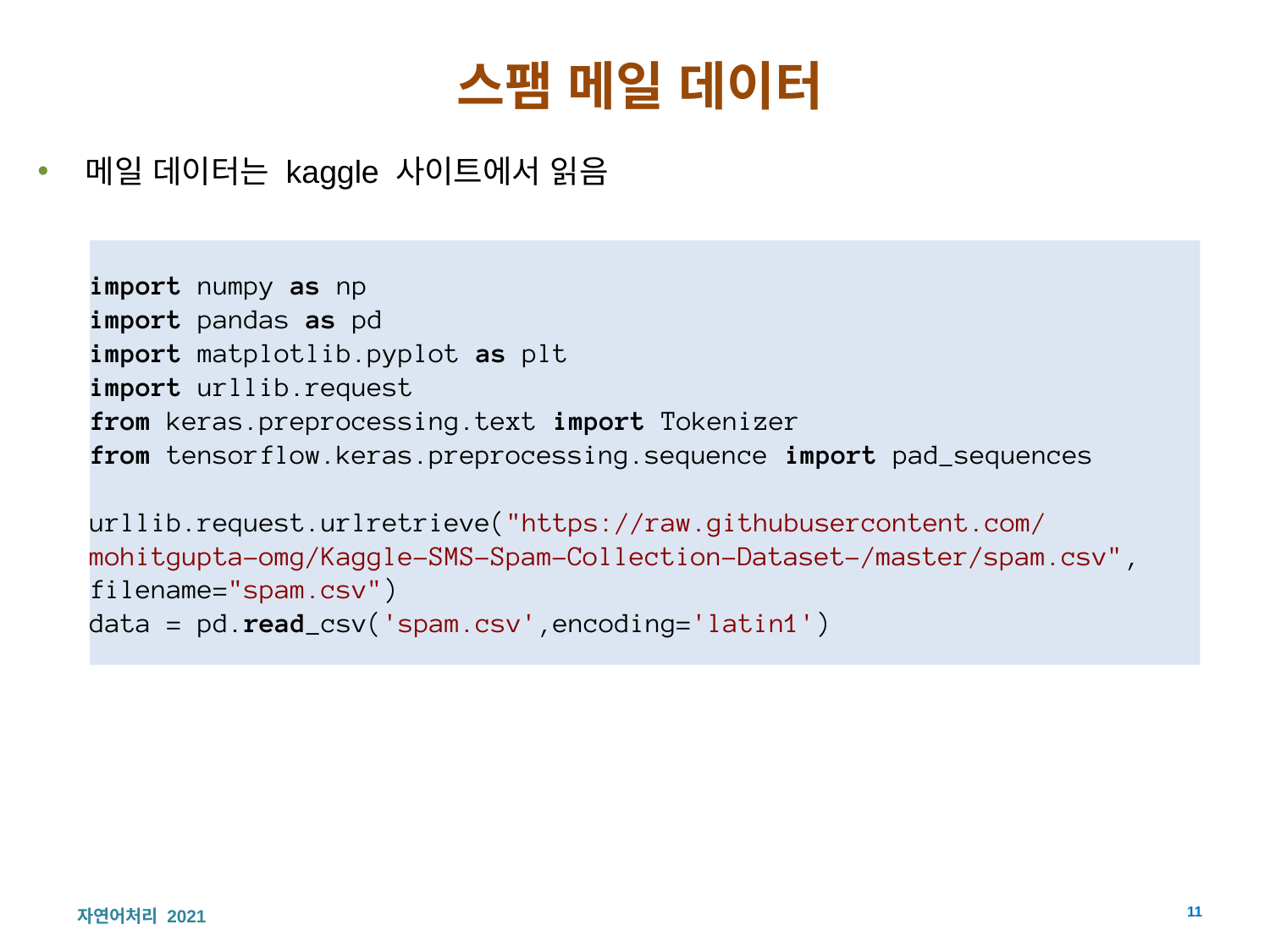

# 스팸 메일 데이터
메일 데이터는 kaggle 사이트에서 읽음

import numpy as np
import pandas as pd
import matplotlib.pyplot as plt
import urllib.request
from keras.preprocessing.text import Tokenizer
from tensorflow.keras.preprocessing.sequence import pad_sequences

urllib.request.urlretrieve("https://raw.githubusercontent.com/mohitgupta-omg/Kaggle-SMS-Spam-Collection-Dataset-/master/spam.csv", filename="spam.csv")
data = pd.read_csv('spam.csv',encoding='latin1')